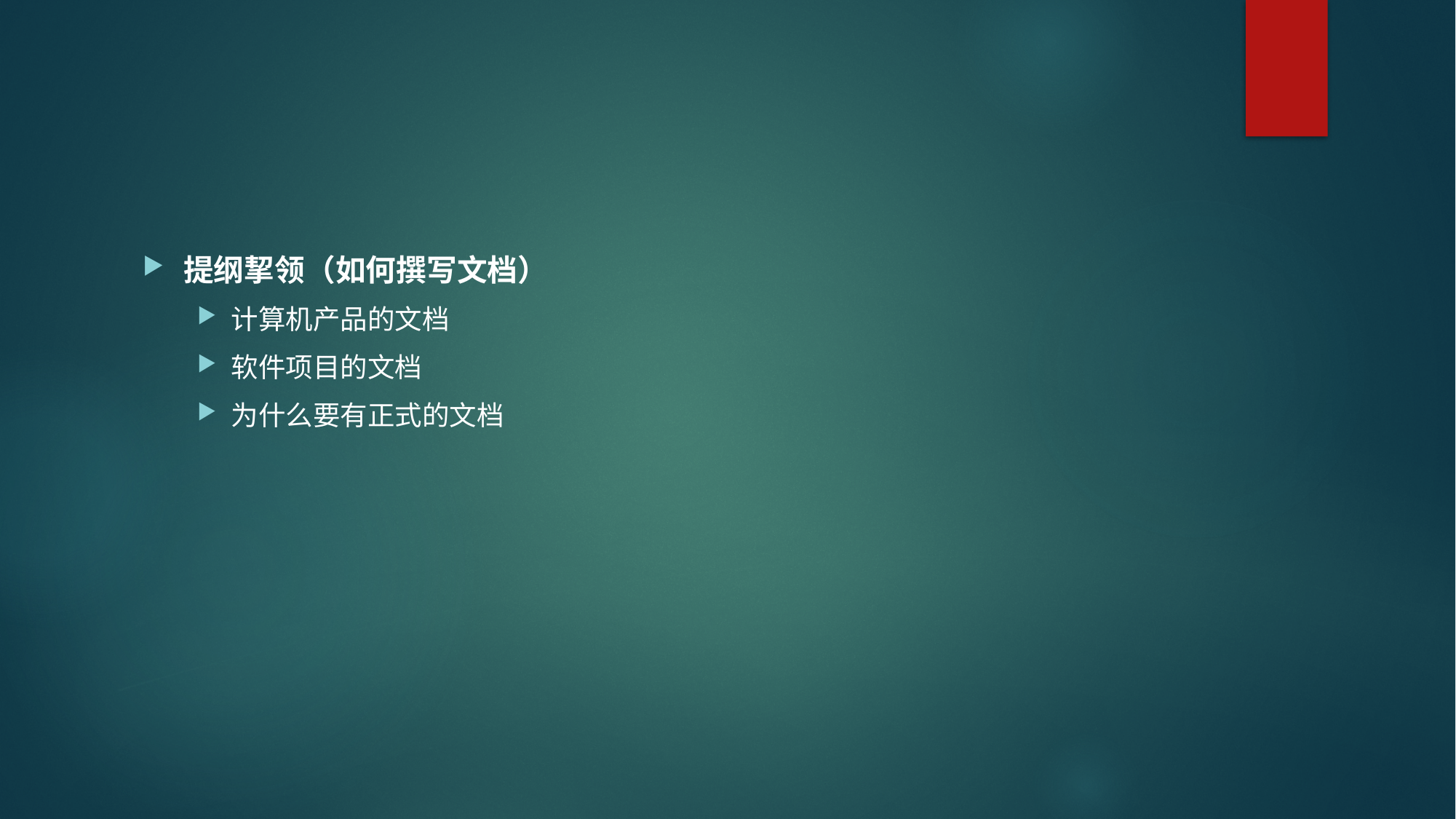

#
提纲挈领（如何撰写文档）
计算机产品的文档
软件项目的文档
为什么要有正式的文档